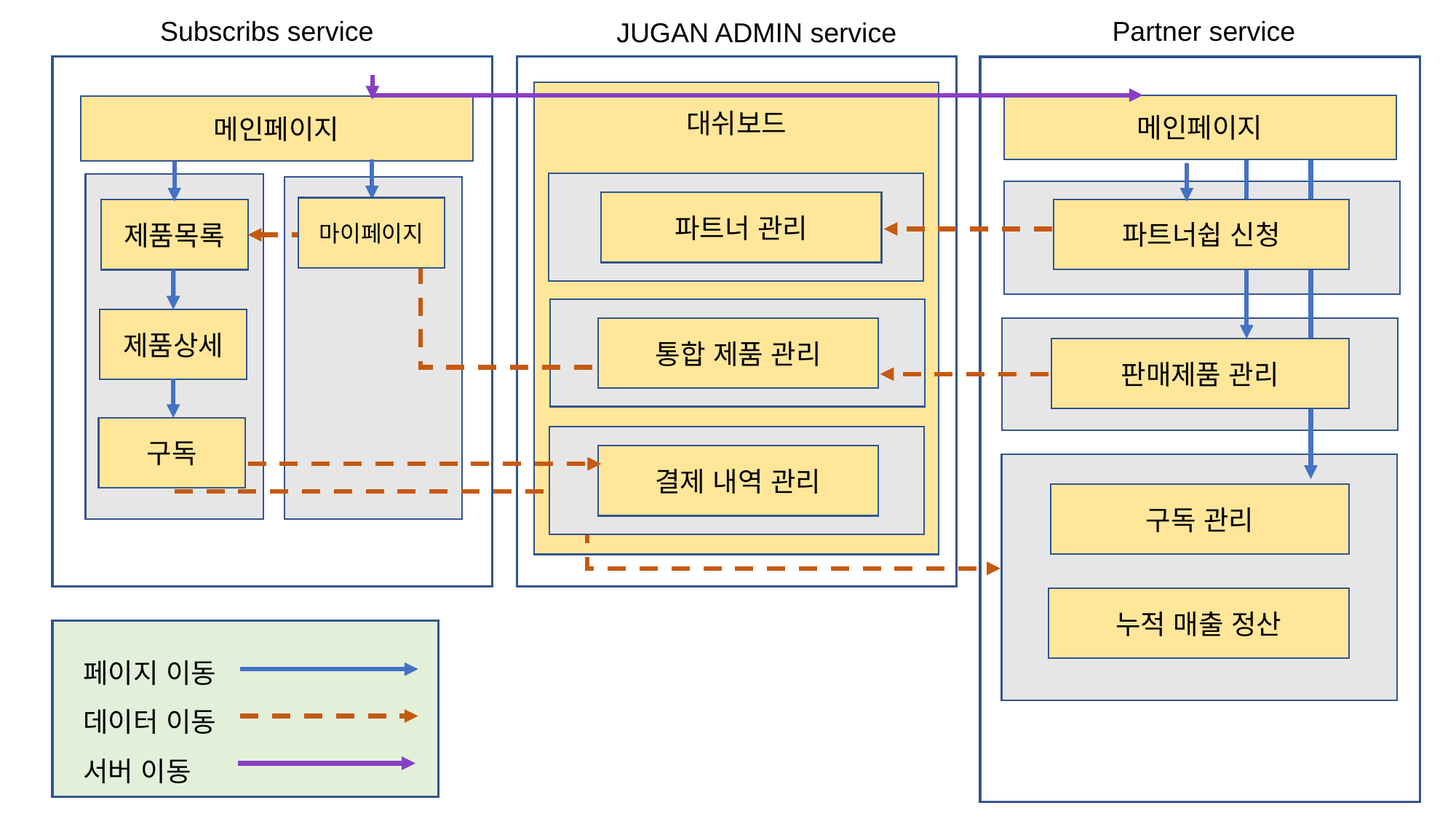

Subscribs service
Partner service
JUGAN ADMIN service

메인페이지
메인페이지
대쉬보드

파트너 관리
마이페이지
파트너쉽 신청
제품목록

제품상세
통합 제품 관리

판매제품 관리
구독

결제 내역 관리

구독 관리
누적 매출 정산

페이지 이동
데이터 이동
서버 이동